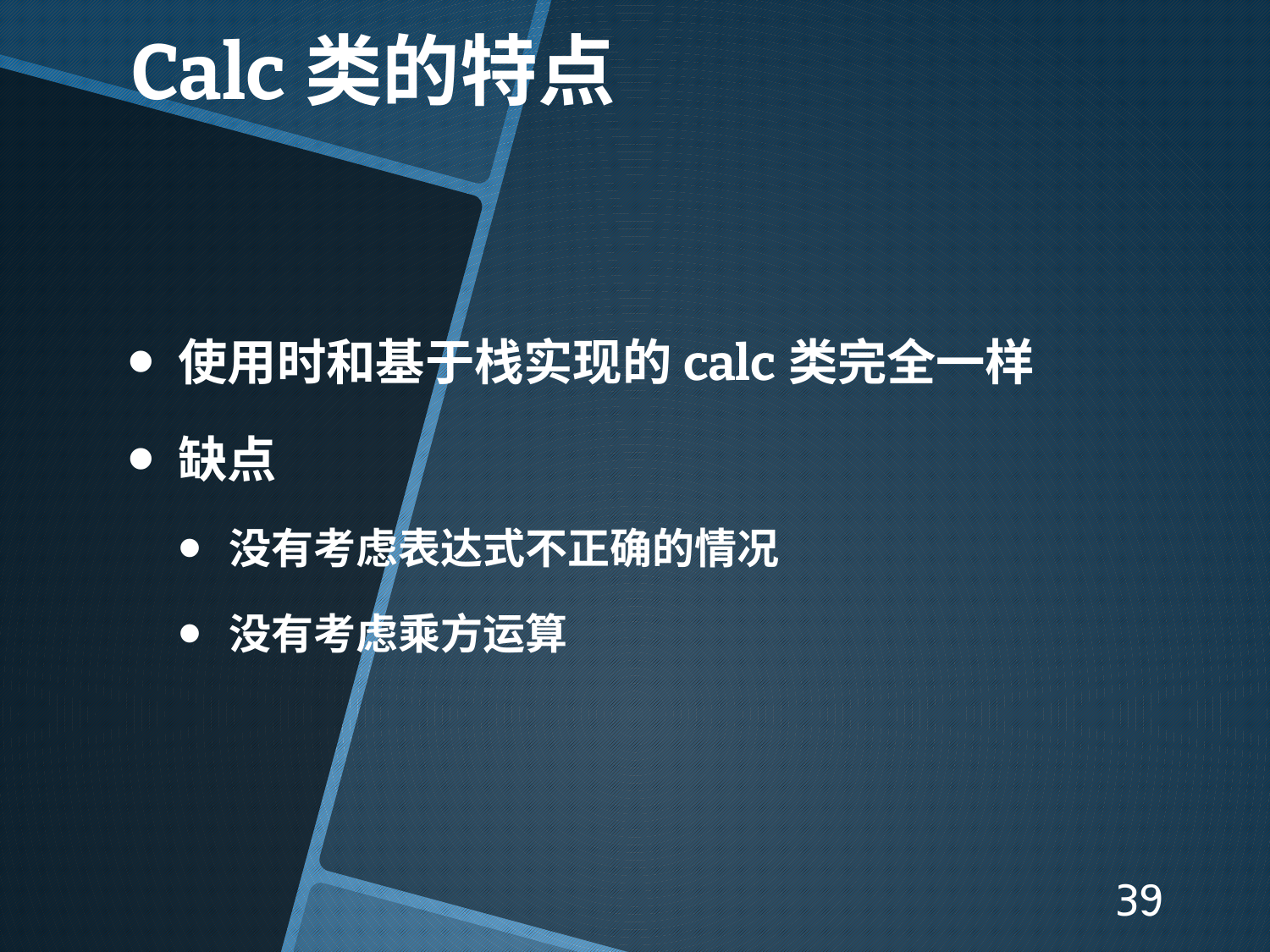

# Calc类的特点
使用时和基于栈实现的calc类完全一样
缺点
没有考虑表达式不正确的情况
没有考虑乘方运算
39